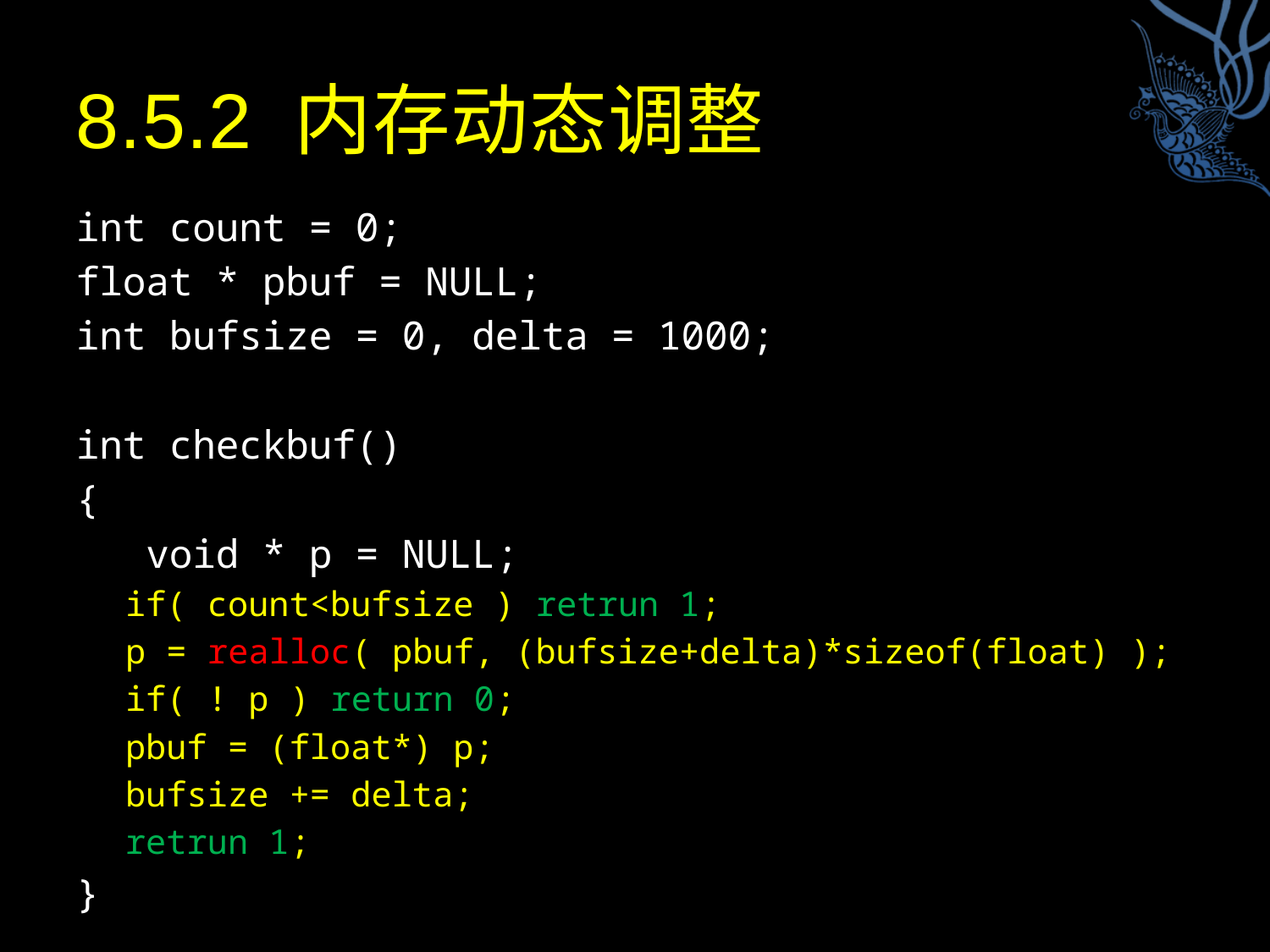

# 8.5.2 内存动态调整
int count = 0;
float * pbuf = NULL;
int bufsize = 0, delta = 1000;

int checkbuf()
{
   void * p = NULL;
if( count<bufsize ) retrun 1;
p = realloc( pbuf, (bufsize+delta)*sizeof(float) );
if( ! p ) return 0;
pbuf = (float*) p;
bufsize += delta;
retrun 1;
}